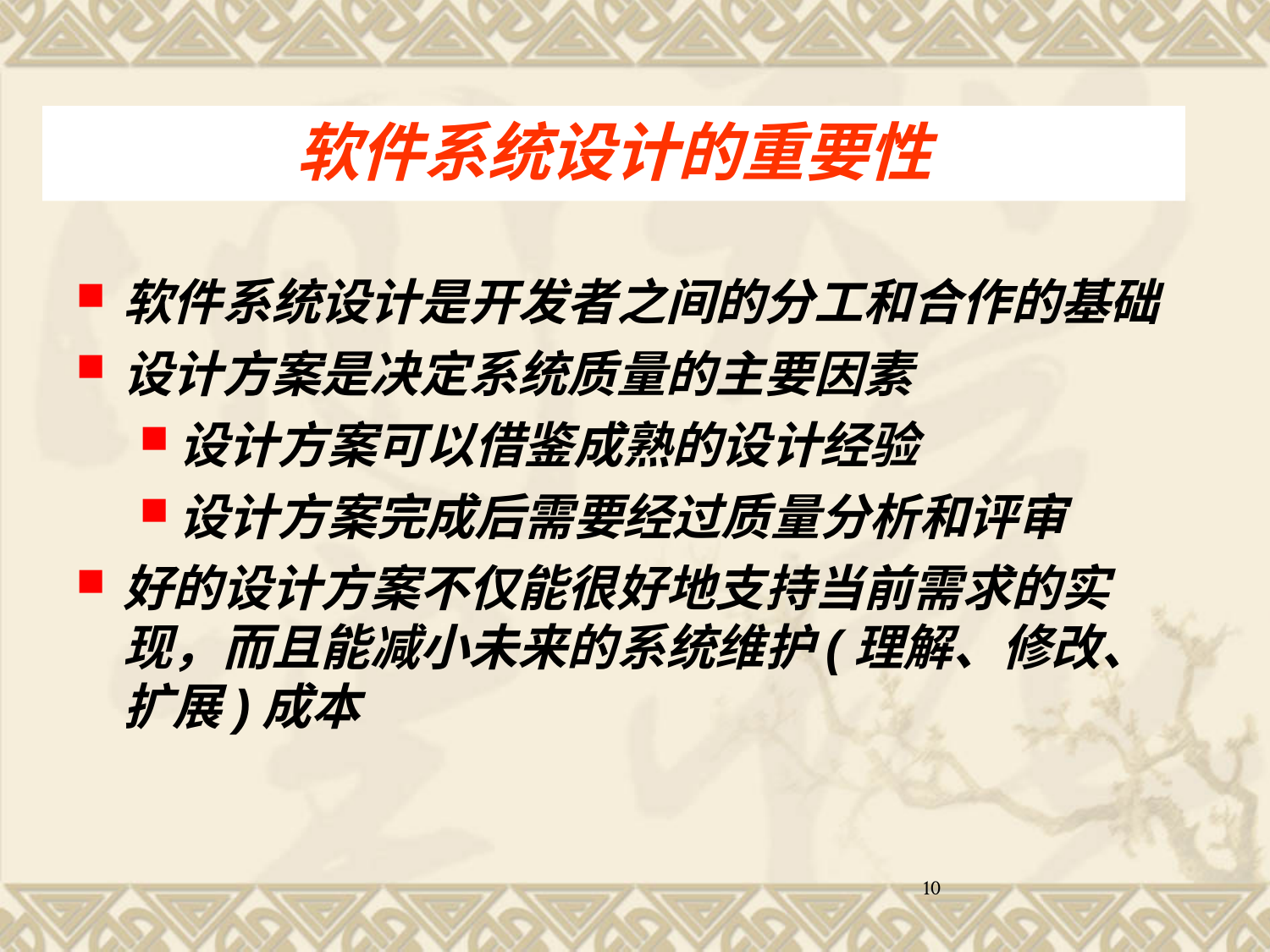

软件系统设计的重要性
软件系统设计是开发者之间的分工和合作的基础
设计方案是决定系统质量的主要因素
设计方案可以借鉴成熟的设计经验
设计方案完成后需要经过质量分析和评审
好的设计方案不仅能很好地支持当前需求的实现，而且能减小未来的系统维护(理解、修改、扩展)成本
10